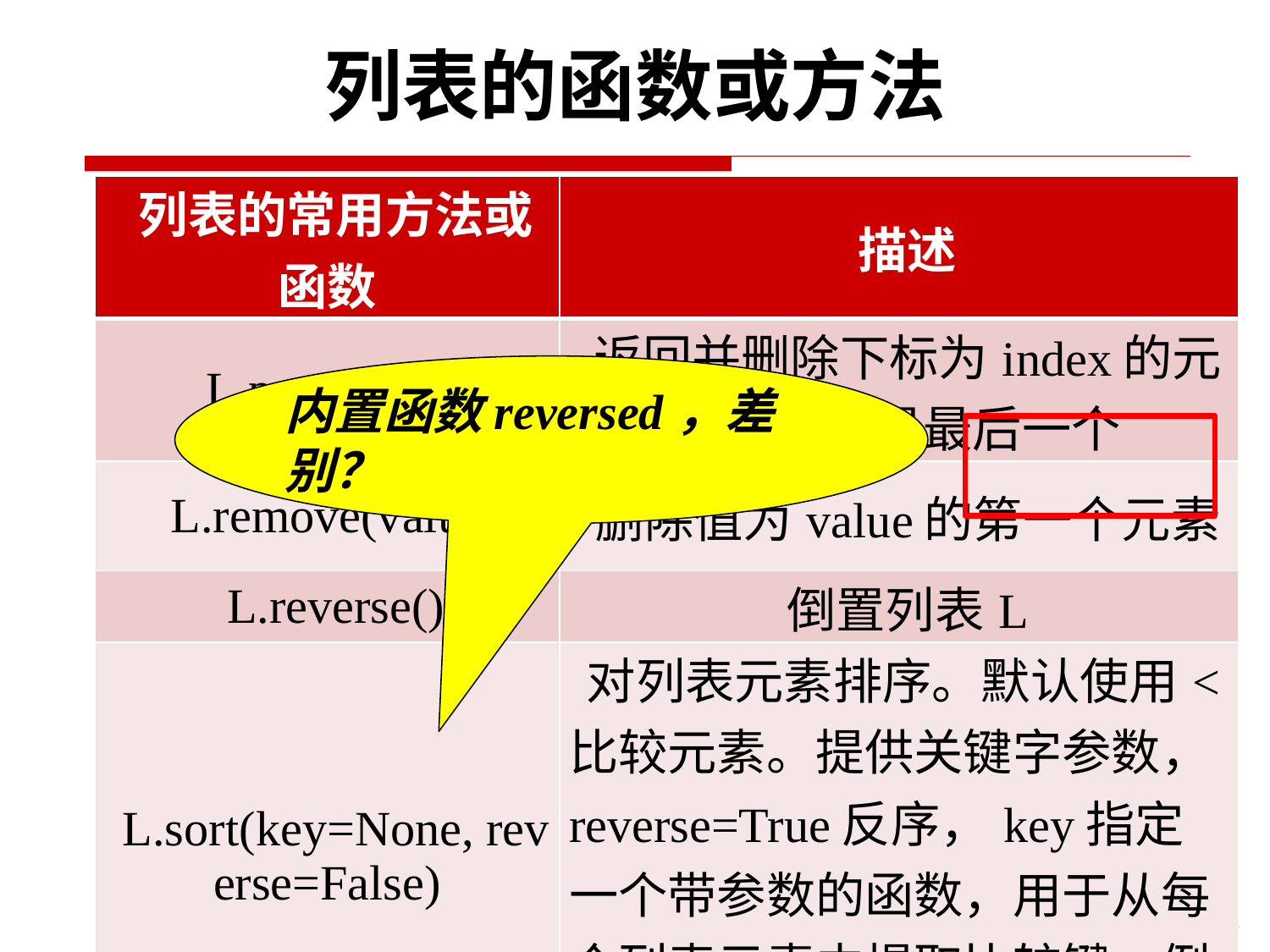

# 列表的函数或方法
| 列表的常用方法或函数 | 描述 |
| --- | --- |
| L.pop(index) | 返回并删除下标为index的元素，默认是最后一个 |
| L.remove(value) | 删除值为value的第一个元素 |
| L.reverse() | 倒置列表L |
| L.sort(key=None, reverse=False) | 对列表元素排序。默认使用<比较元素。提供关键字参数，reverse=True反序，key指定一个带参数的函数，用于从每个列表元素中提取比较键，例如：key = str.lower |
内置函数reversed，差别？

17